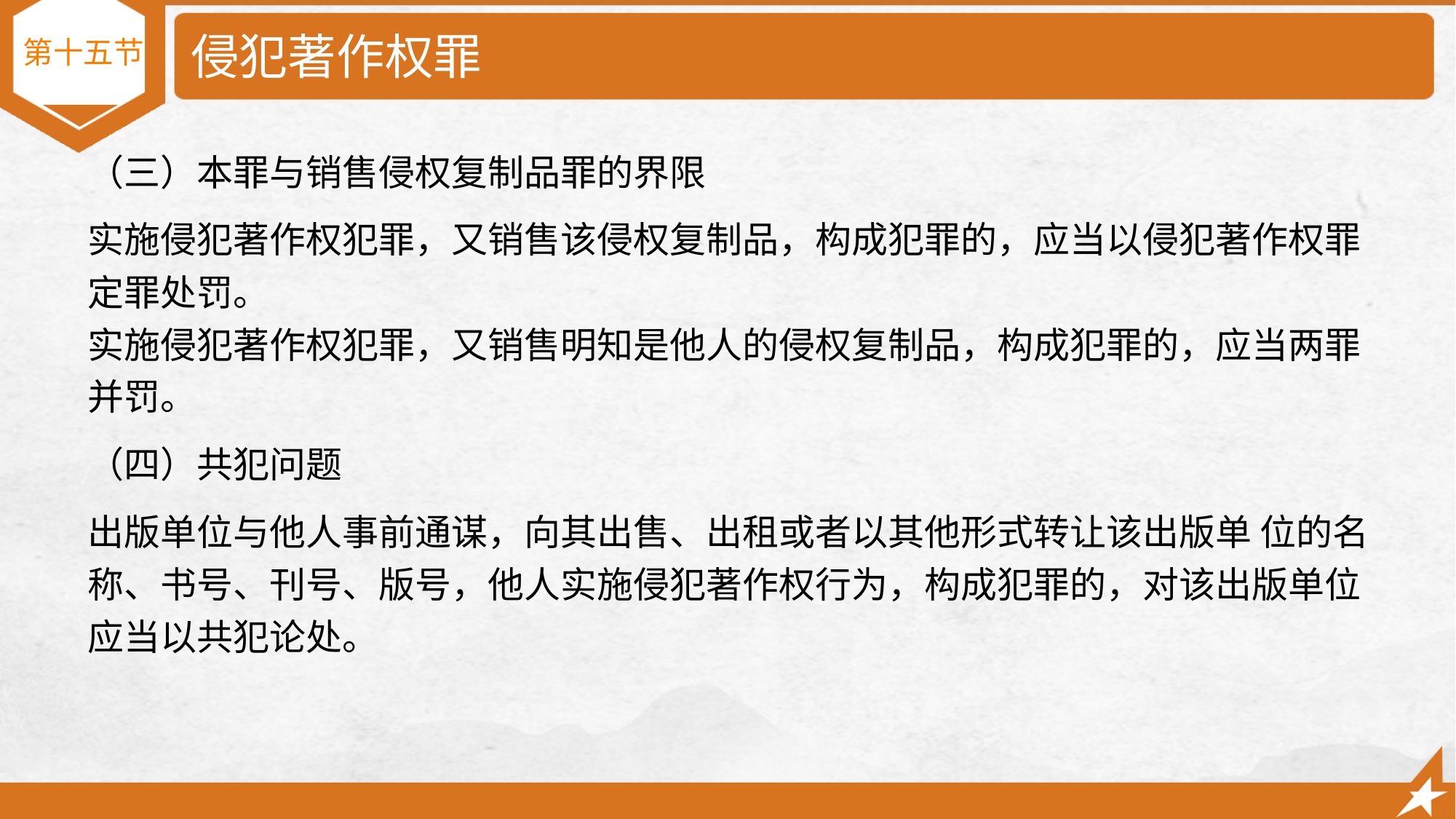

# 侵犯著作权罪
 第十五节
（三）本罪与销售侵权复制品罪的界限
实施侵犯著作权犯罪，又销售该侵权复制品，构成犯罪的，应当以侵犯著作权罪定罪处罚。
实施侵犯著作权犯罪，又销售明知是他人的侵权复制品，构成犯罪的，应当两罪并罚。
（四）共犯问题
出版单位与他人事前通谋，向其出售、出租或者以其他形式转让该出版单 位的名称、书号、刊号、版号，他人实施侵犯著作权行为，构成犯罪的，对该出版单位应当以共犯论处。